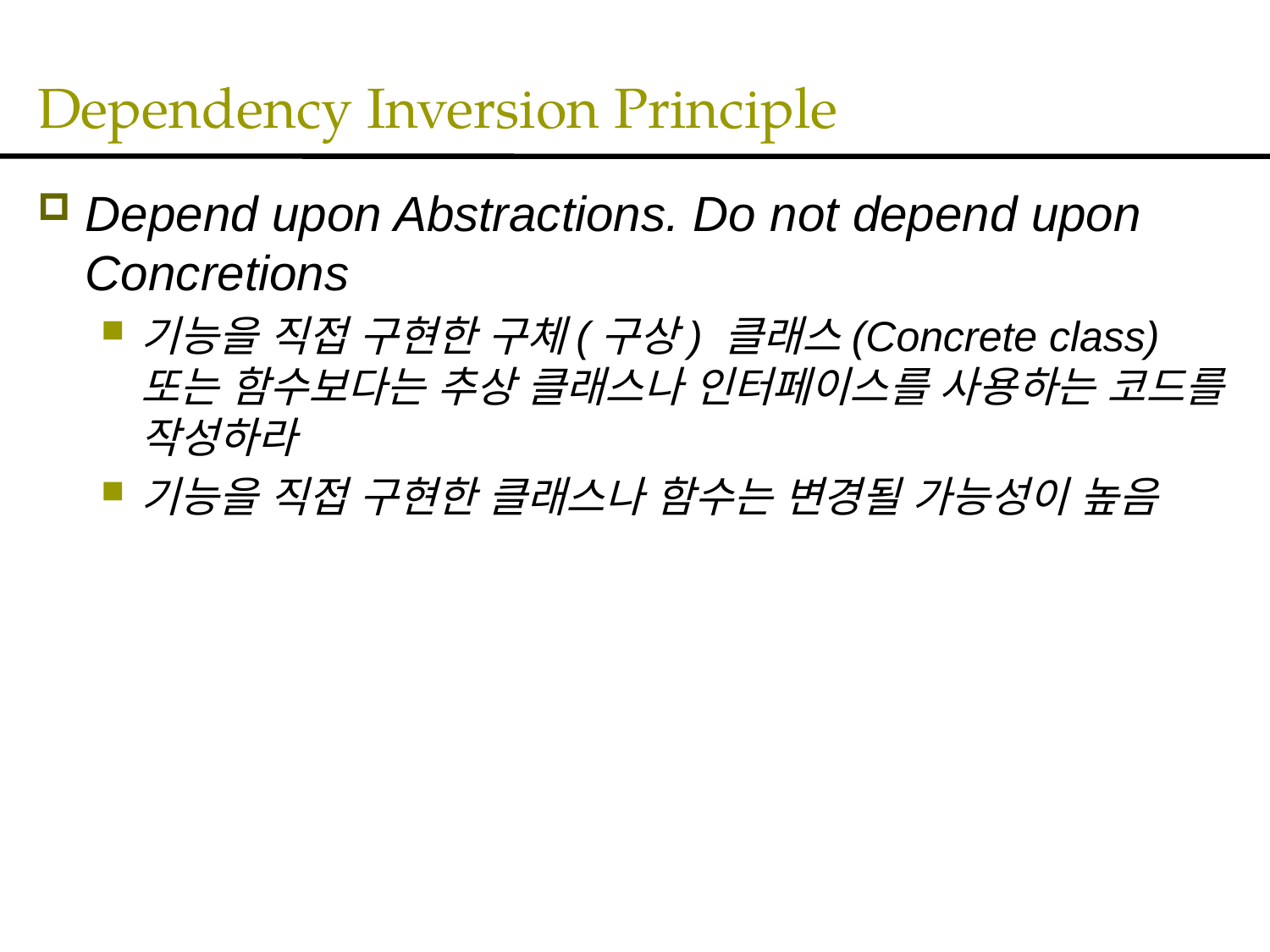

# Dependency Inversion Principle
Depend upon Abstractions. Do not depend upon Concretions
기능을 직접 구현한 구체(구상) 클래스(Concrete class) 또는 함수보다는 추상 클래스나 인터페이스를 사용하는 코드를 작성하라
기능을 직접 구현한 클래스나 함수는 변경될 가능성이 높음